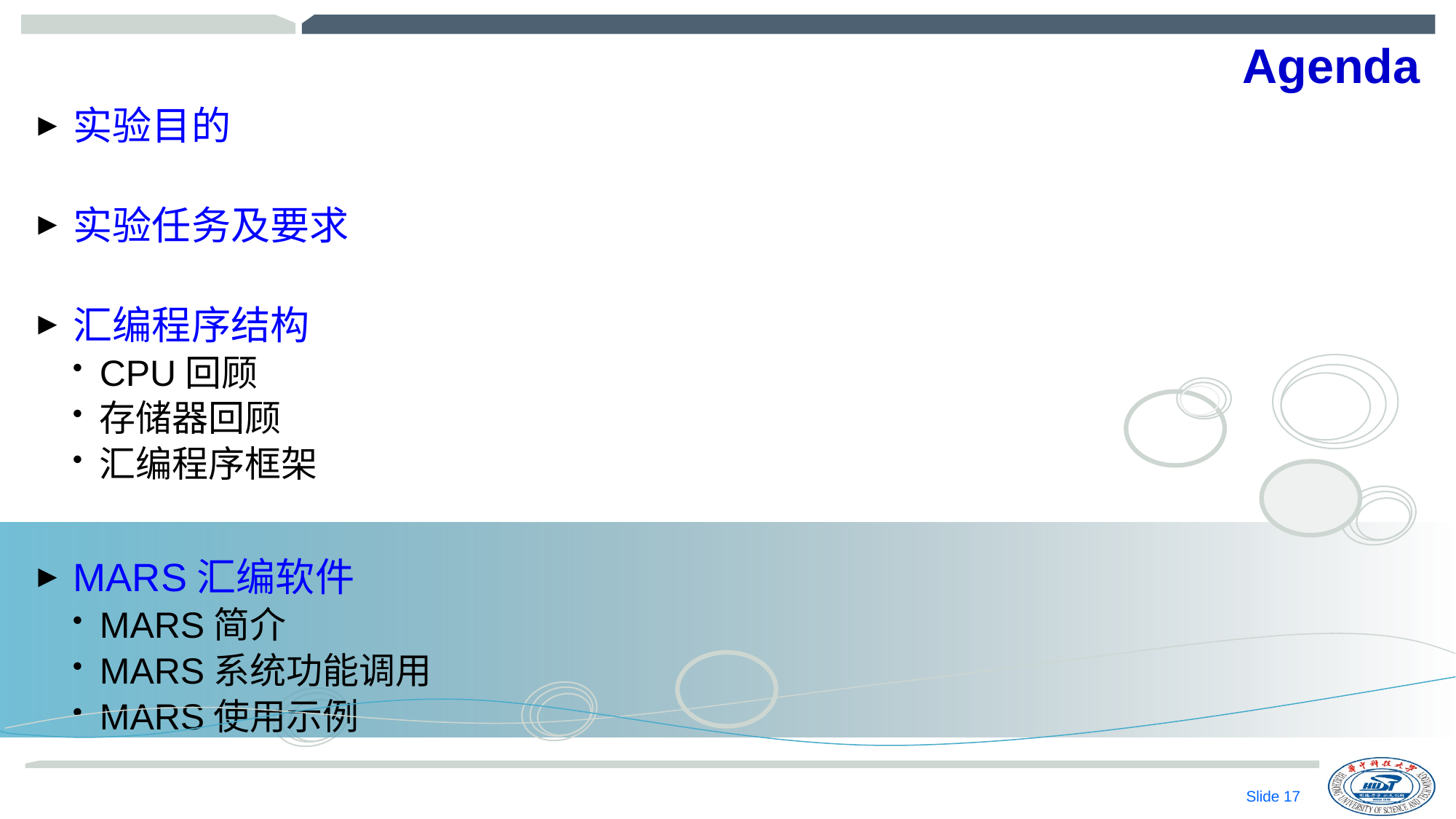

# Agenda
实验目的

实验任务及要求

汇编程序结构
CPU回顾
存储器回顾
汇编程序框架

MARS汇编软件
MARS简介
MARS系统功能调用
MARS使用示例

Slide 17